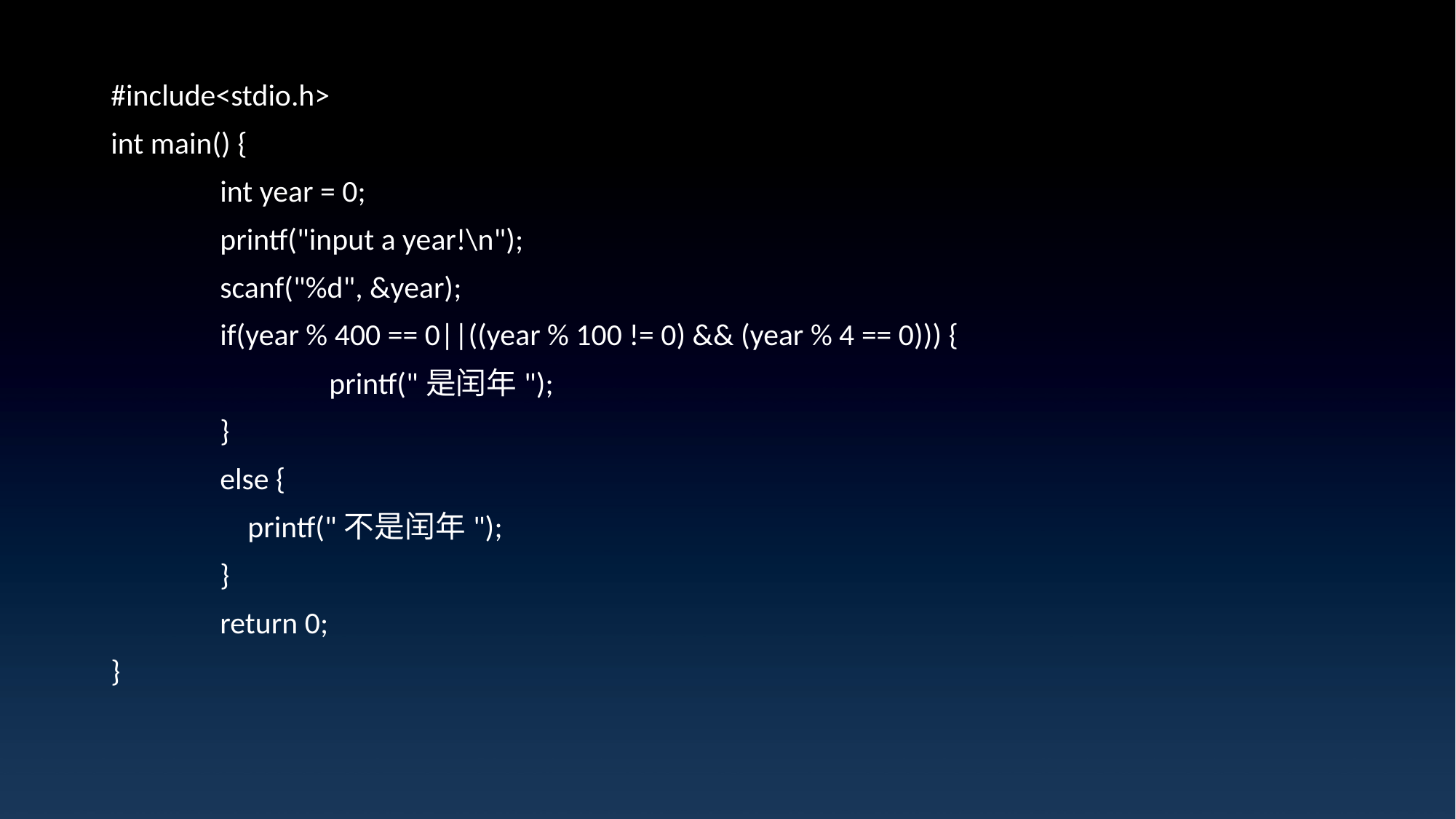

#include<stdio.h>
int main() {
	int year = 0;
	printf("input a year!\n");
	scanf("%d", &year);
	if(year % 400 == 0||((year % 100 != 0) && (year % 4 == 0))) {
		printf("是闰年");
	}
	else {
	    printf("不是闰年");
	}
	return 0;
}